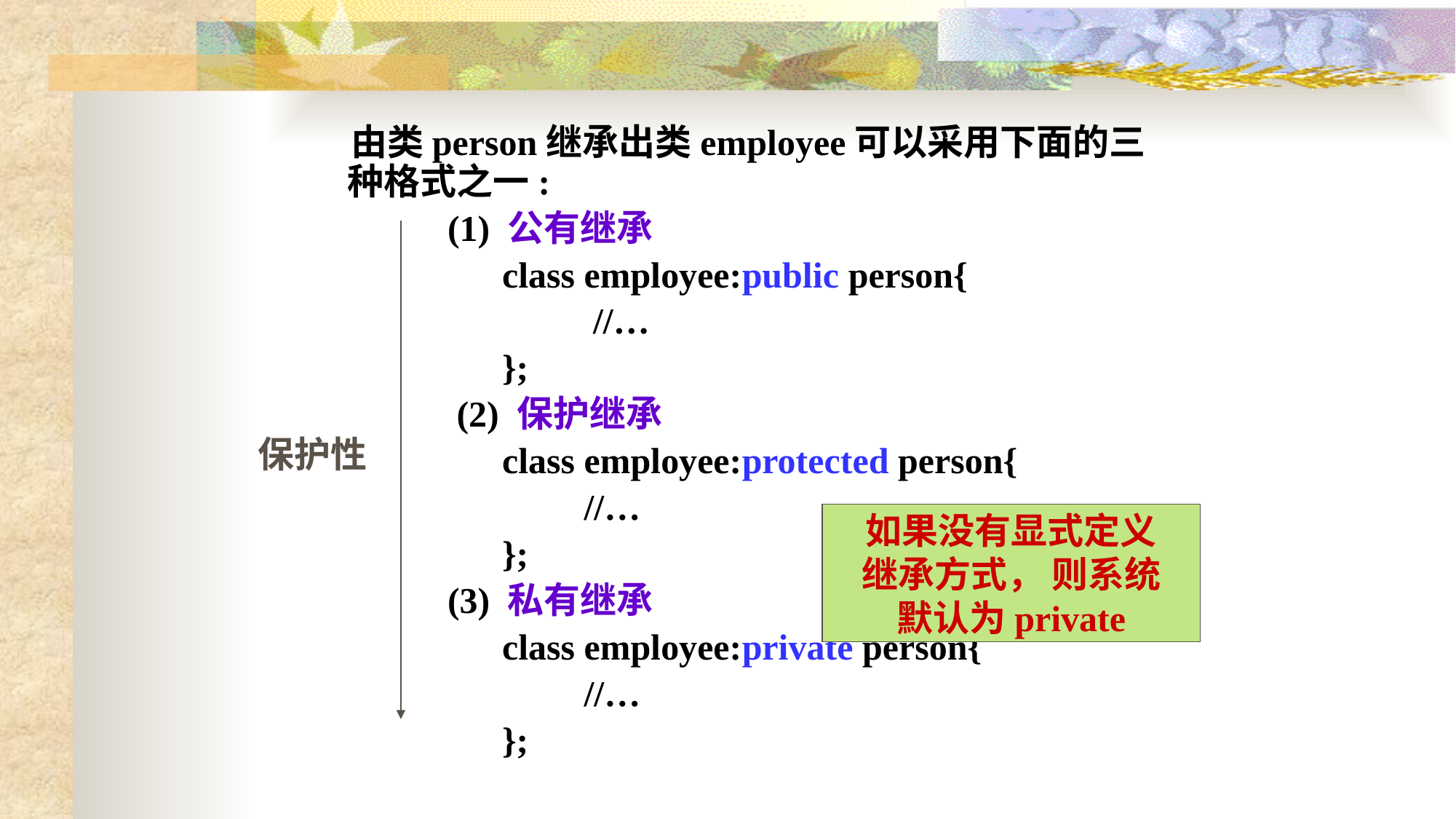

由类person继承出类employee可以采用下面的三种格式之一:
                 (1) 公有继承
                       class employee:public person{
                                 //…
                       };
                  (2) 保护继承
                       class employee:protected person{
                                //…
                       };
                 (3) 私有继承
                       class employee:private person{
                                //…
                       };
保护性
如果没有显式定义
继承方式， 则系统
默认为private